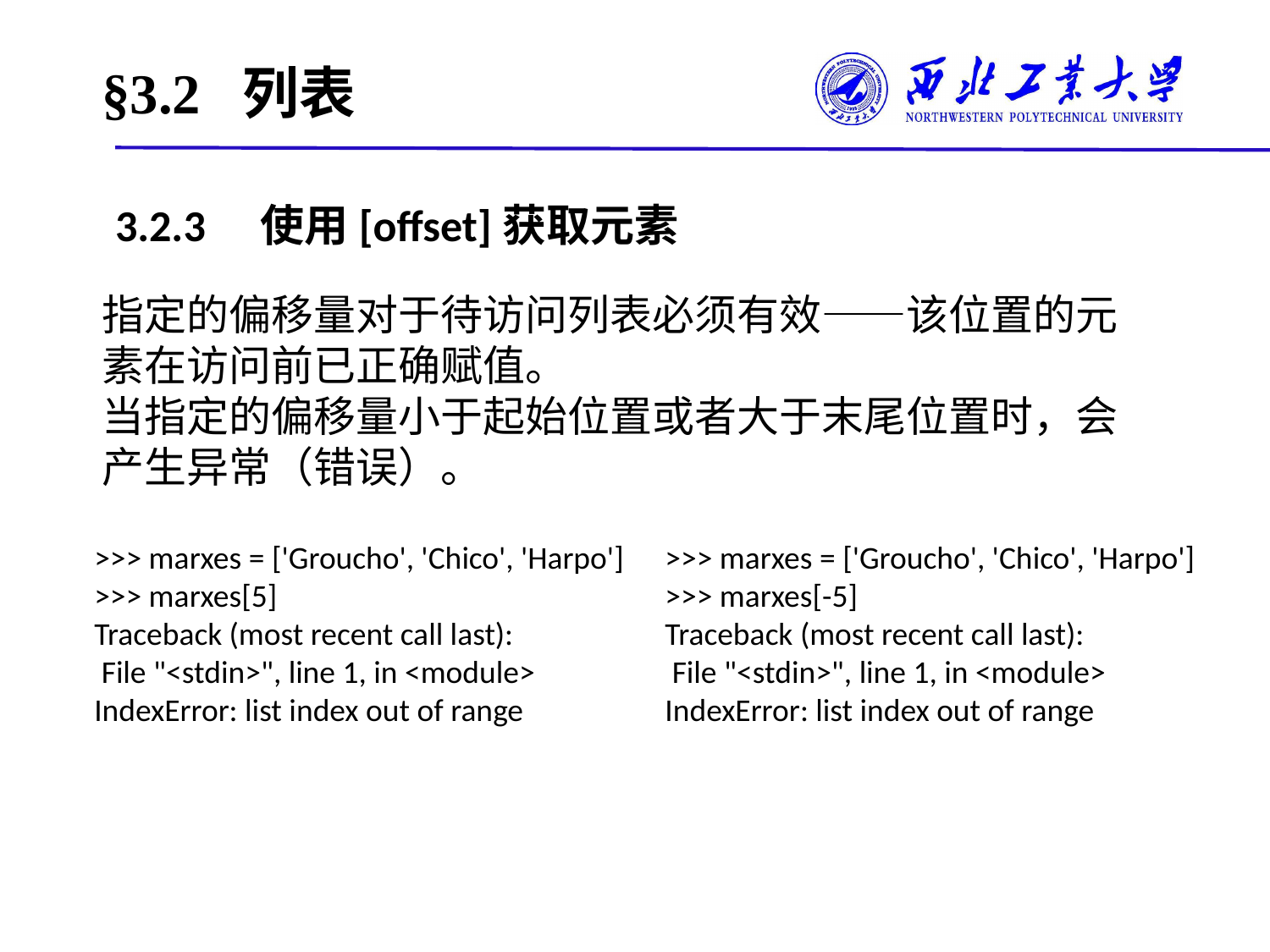

# §3.2  列表
3.2.3　使用[offset]获取元素

指定的偏移量对于待访问列表必须有效——该位置的元素在访问前已正确赋值。
当指定的偏移量小于起始位置或者大于末尾位置时，会产生异常（错误）。
>>> marxes = ['Groucho', 'Chico', 'Harpo']
>>> marxes[5]
Traceback (most recent call last):
 File "<stdin>", line 1, in <module>
IndexError: list index out of range
>>> marxes = ['Groucho', 'Chico', 'Harpo']
>>> marxes[-5]
Traceback (most recent call last):
 File "<stdin>", line 1, in <module>
IndexError: list index out of range